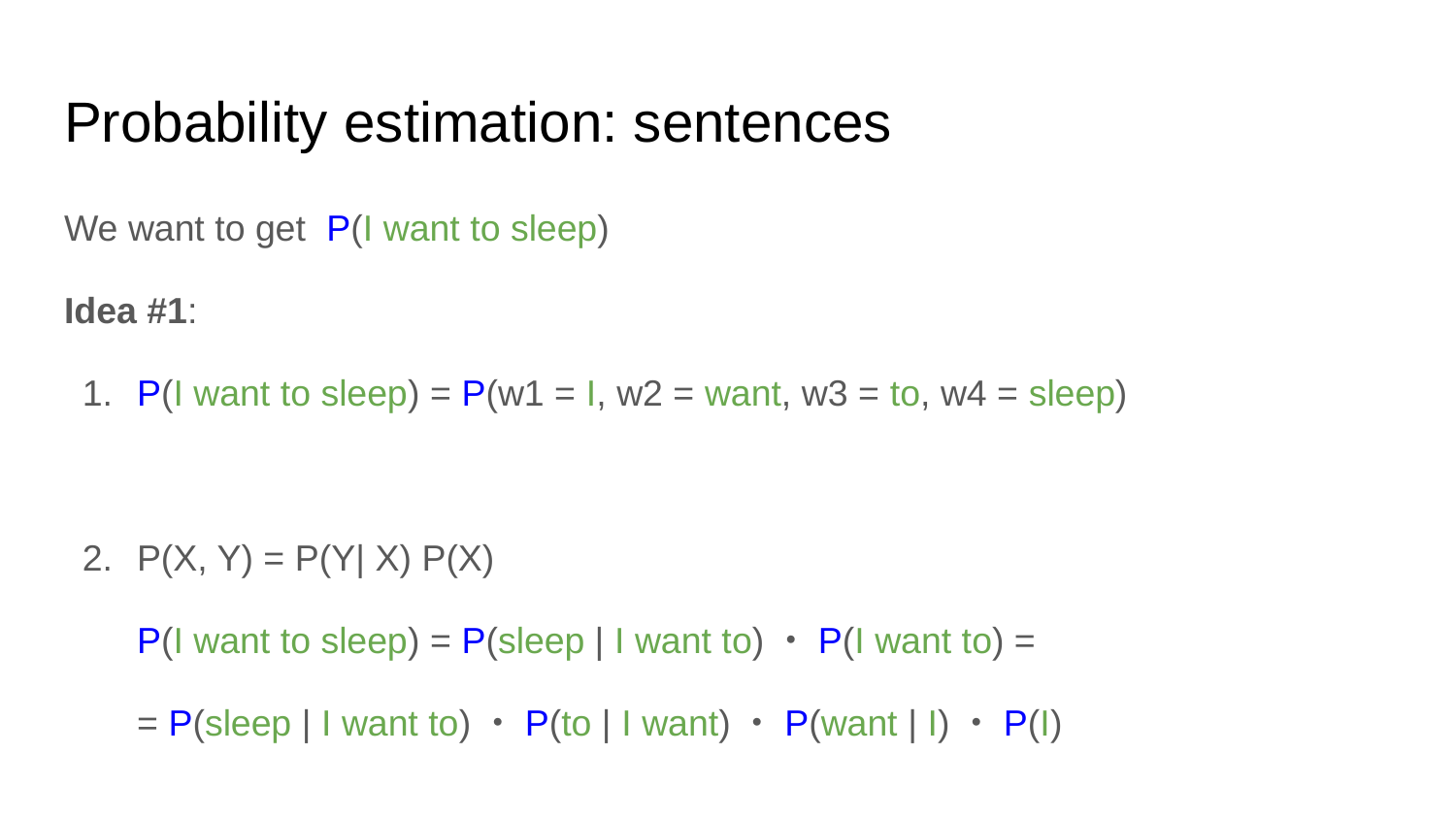

# Probability estimation: sentences

We want to get  P(I want to sleep)
Idea #1:
P(I want to sleep) = P(w1 = I, w2 = want, w3 = to, w4 = sleep)

P(X, Y) = P(Y| X) P(X)
P(I want to sleep) = P(sleep | I want to)・P(I want to) =
= P(sleep | I want to)・P(to | I want)・P(want | I)・P(I)